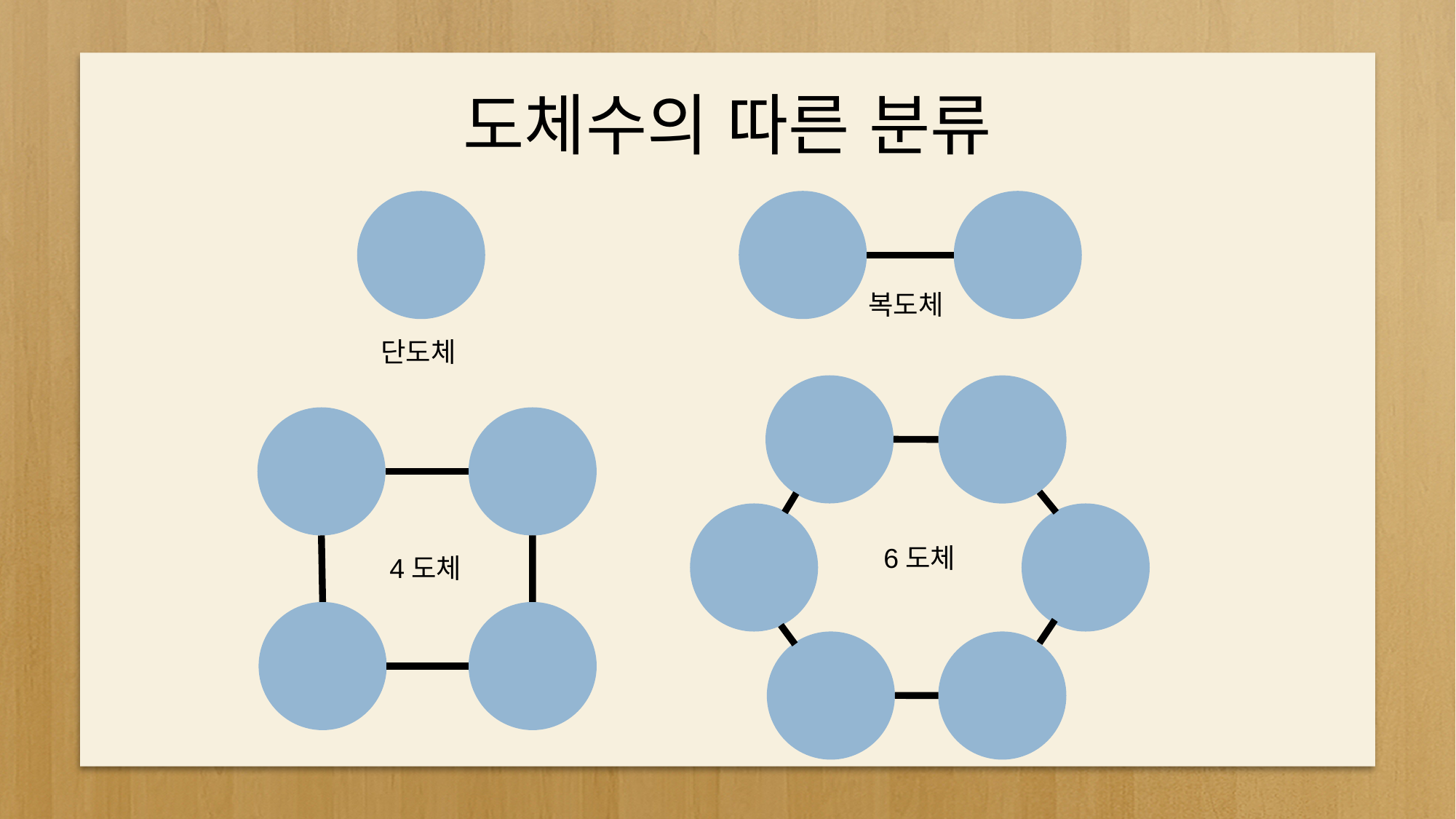

# 도체수의 따른 분류

복도체

단도체

6도체

 4도체